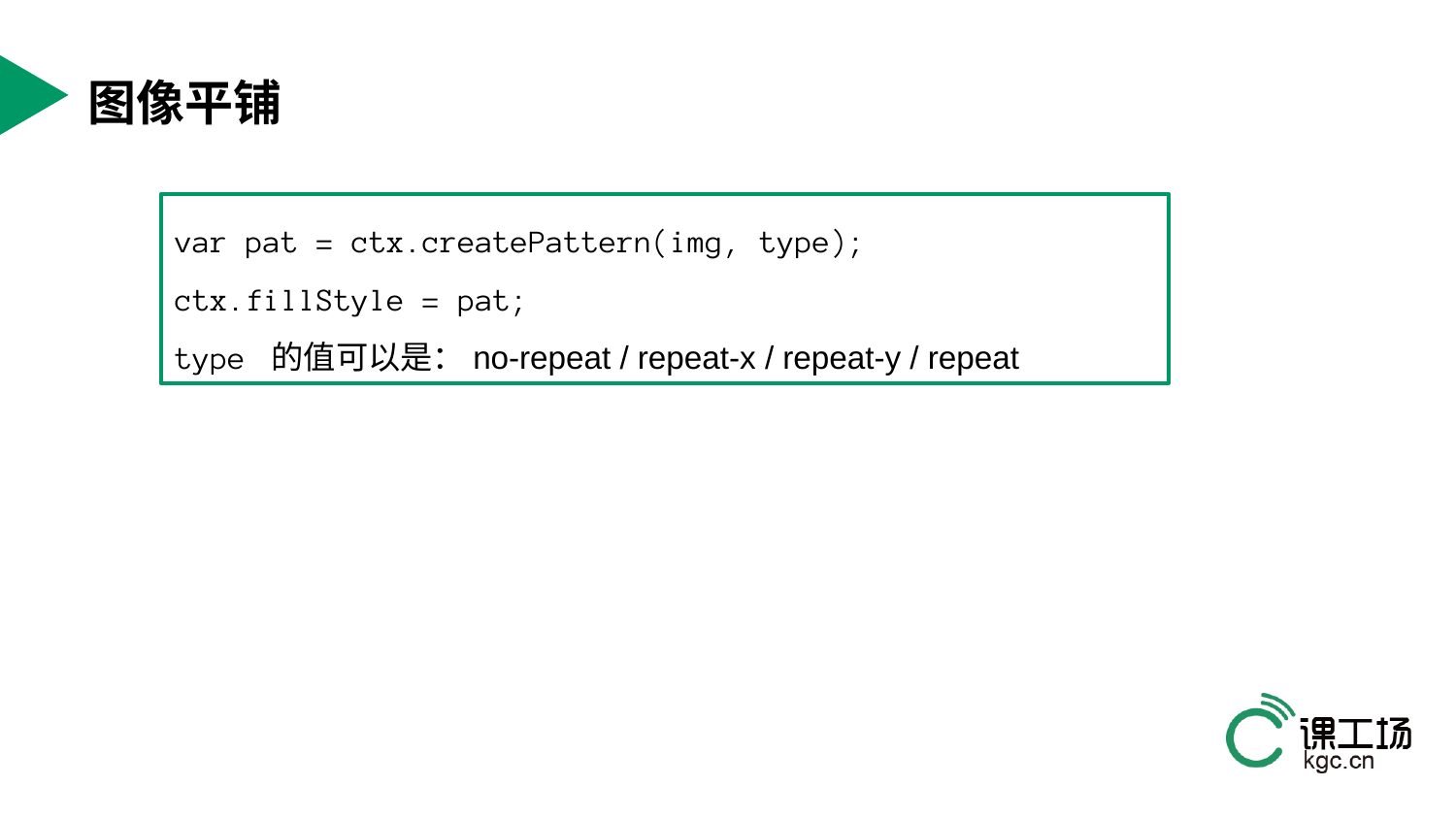

# 图像平铺
var pat = ctx.createPattern(img, type);
ctx.fillStyle = pat;
type 的值可以是：no-repeat / repeat-x / repeat-y / repeat